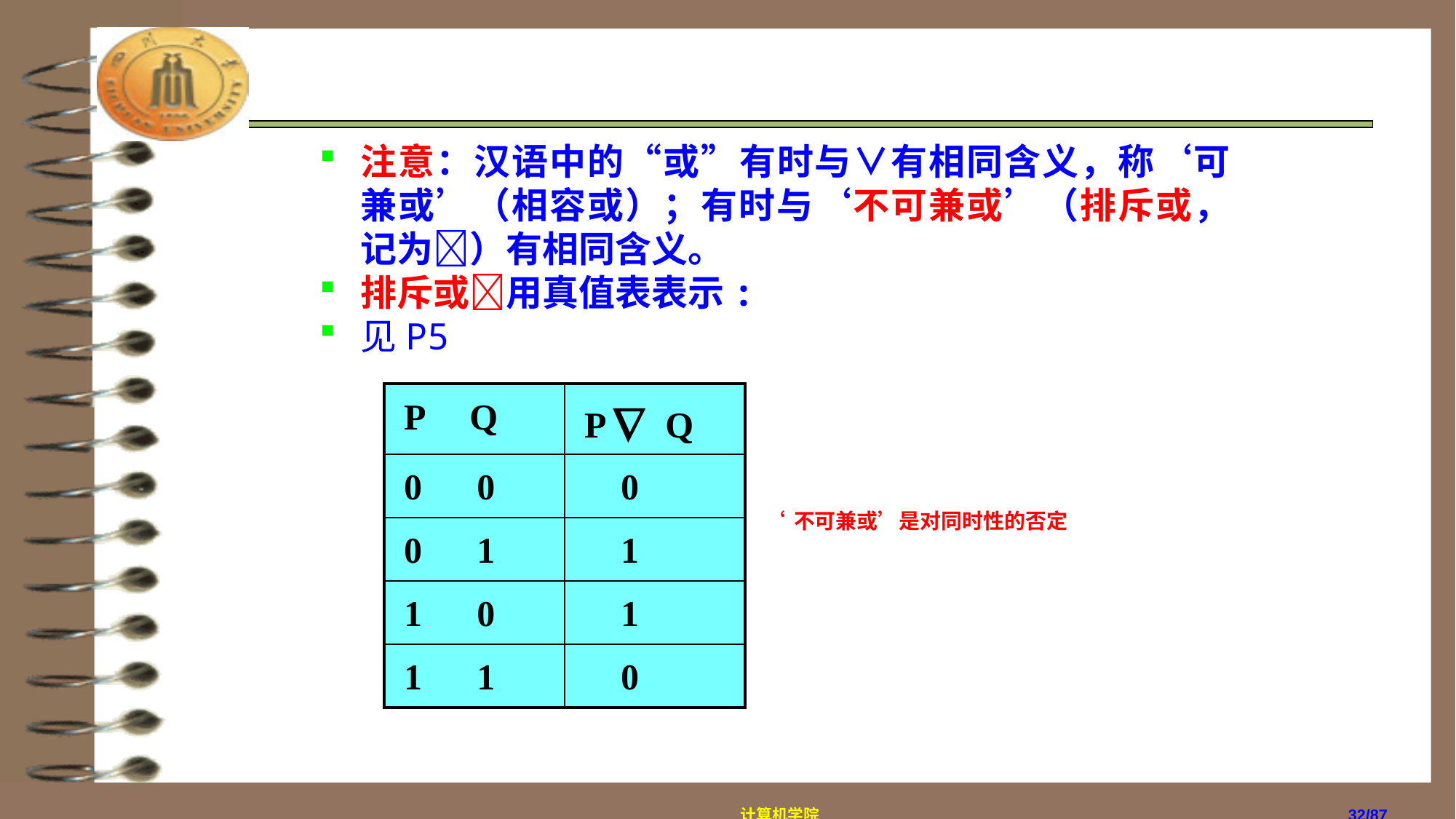

#
注意：汉语中的“或”有时与∨有相同含义，称‘可兼或’（相容或）；有时与‘不可兼或’（排斥或，记为∇）有相同含义。
排斥或∇用真值表表示:
见P5

| P Q | P ∇ Q |
| --- | --- |
| 0 0 | 0 |
| 0 1 | 1 |
| 1 0 | 1 |
| 1 1 | 0 |
‘不可兼或’是对同时性的否定

计算机学院
32/87